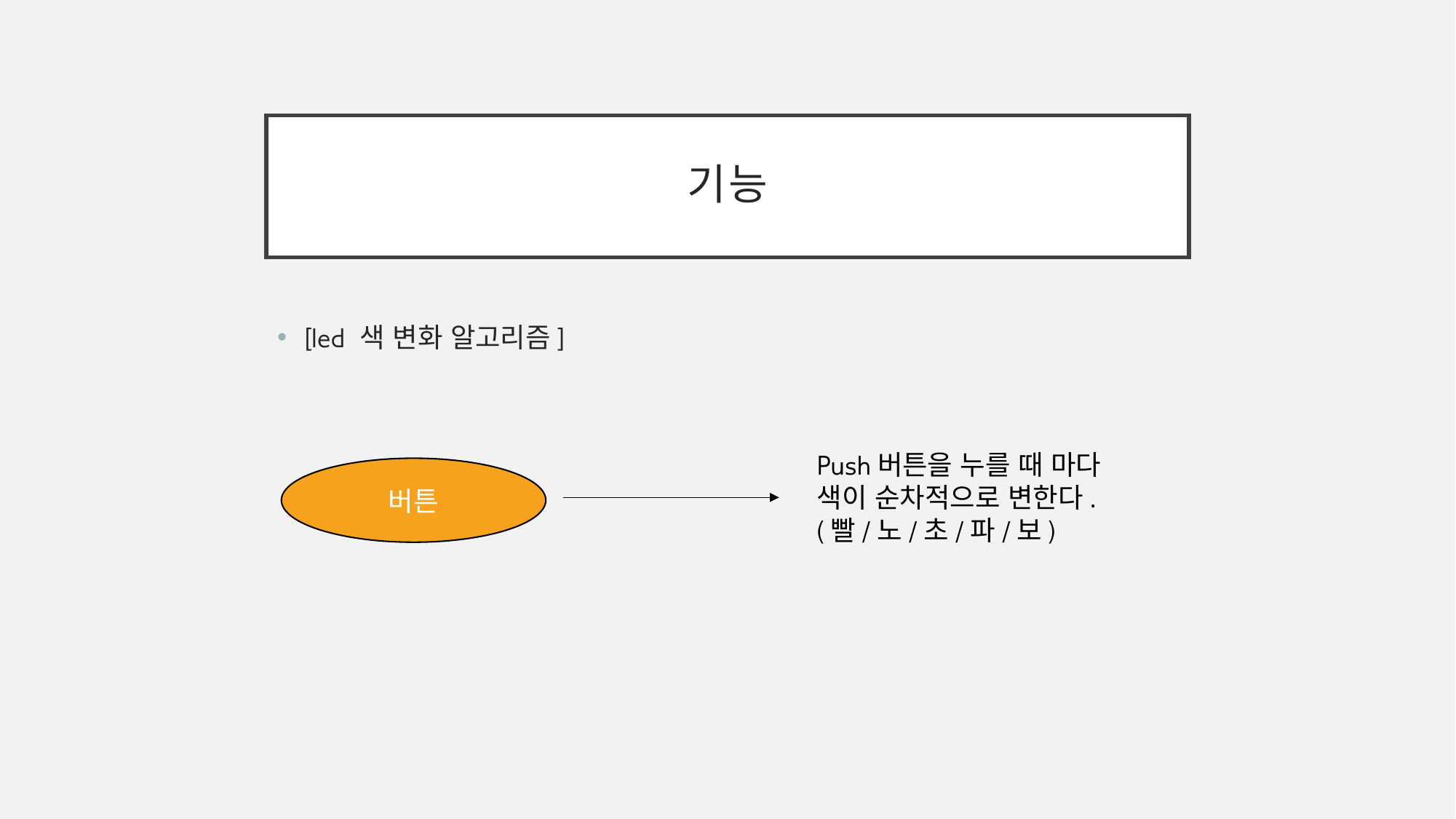

# 기능
[led 색 변화 알고리즘]

Push버튼을 누를 때 마다 색이 순차적으로 변한다.
(빨/노/초/파/보)
버튼